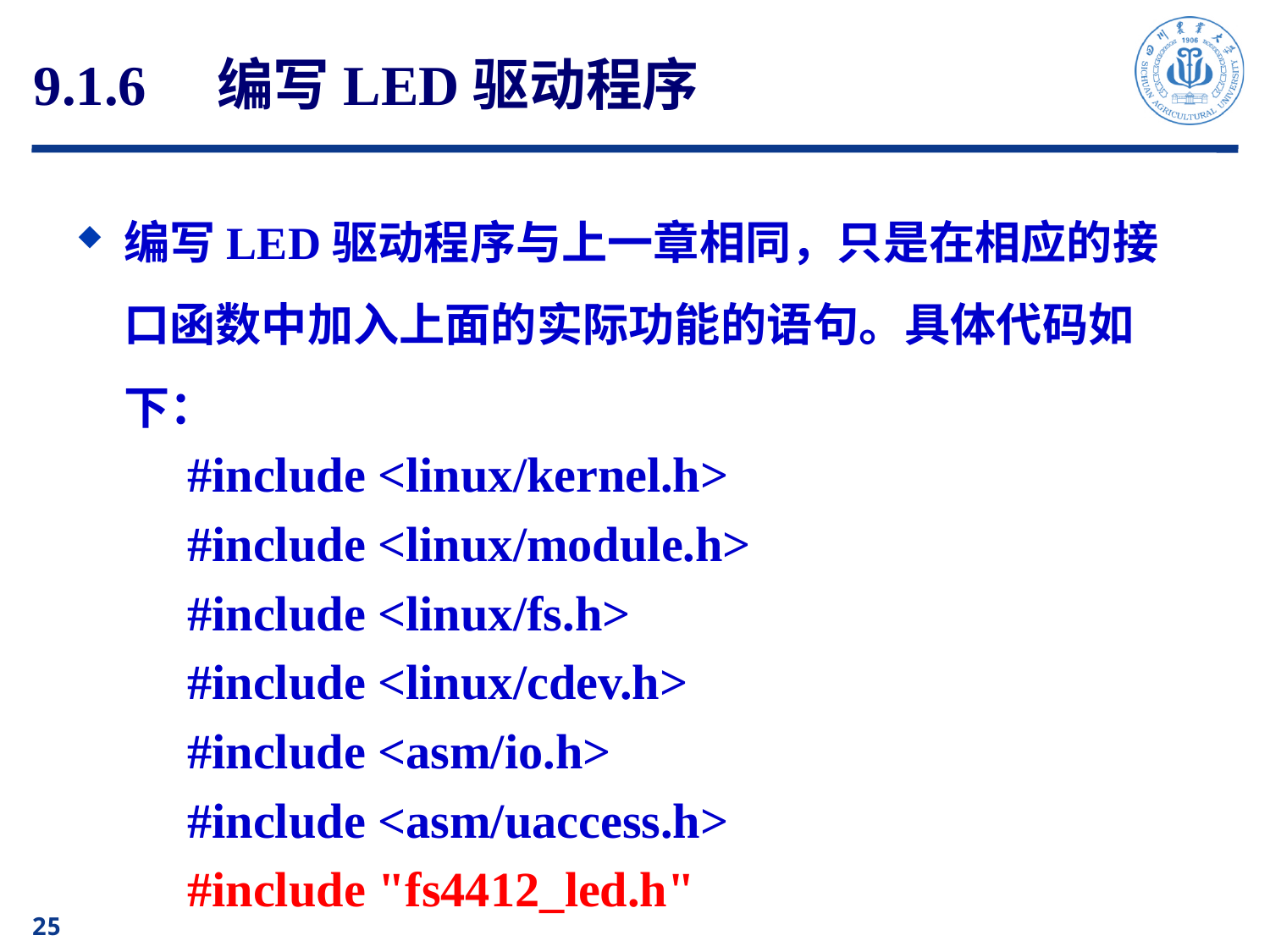

# 9.1.6　编写LED驱动程序
编写LED驱动程序与上一章相同，只是在相应的接口函数中加入上面的实际功能的语句。具体代码如下：
#include <linux/kernel.h>
#include <linux/module.h>
#include <linux/fs.h>
#include <linux/cdev.h>
#include <asm/io.h>
#include <asm/uaccess.h>
#include "fs4412_led.h"